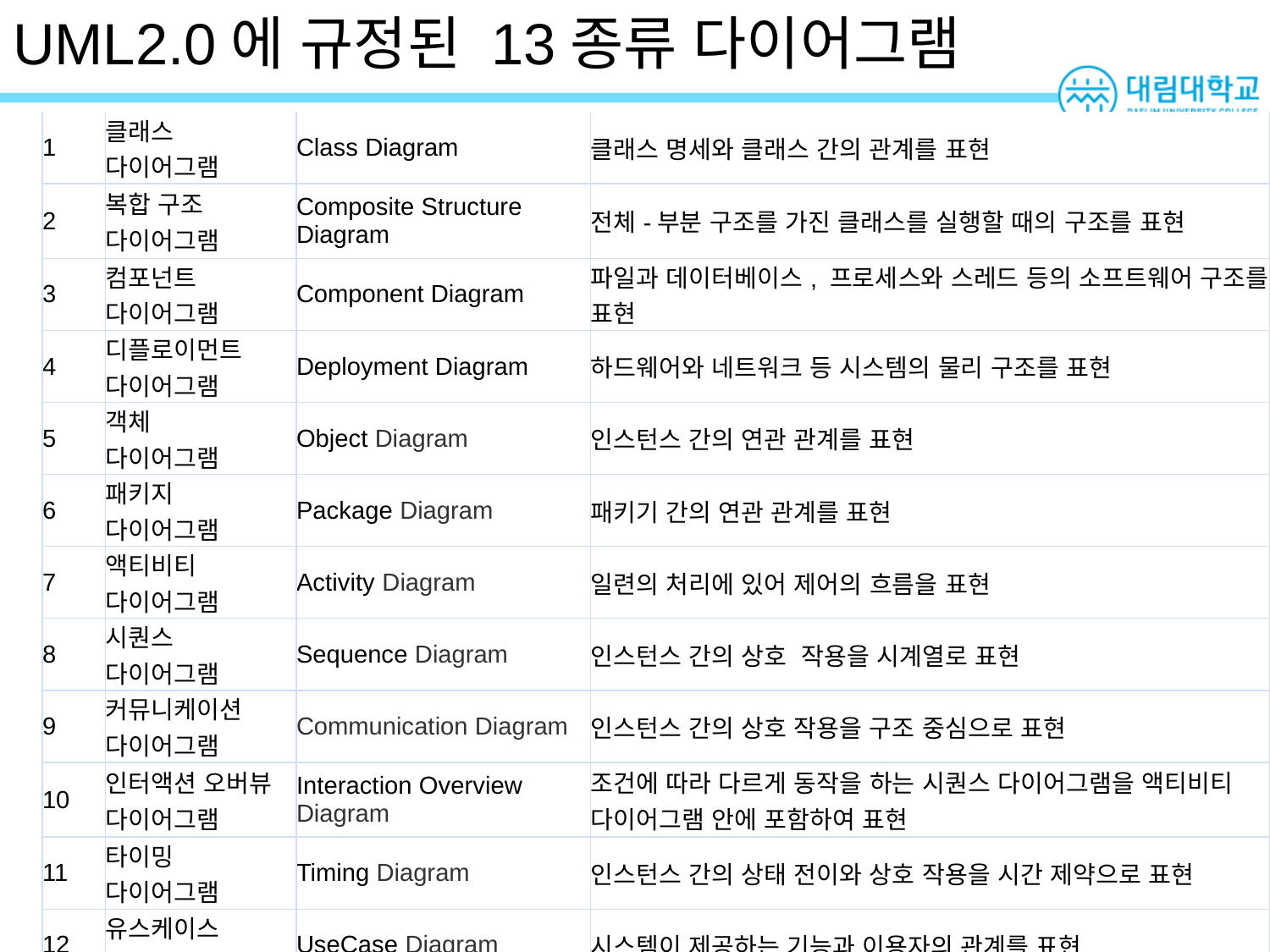

# UML2.0에 규정된 13종류 다이어그램
| 1 | 클래스 다이어그램 | Class Diagram | 클래스 명세와 클래스 간의 관계를 표현 |
| --- | --- | --- | --- |
| 2 | 복합 구조 다이어그램 | Composite Structure Diagram | 전체-부분 구조를 가진 클래스를 실행할 때의 구조를 표현 |
| 3 | 컴포넌트 다이어그램 | Component Diagram | 파일과 데이터베이스, 프로세스와 스레드 등의 소프트웨어 구조를 표현 |
| 4 | 디플로이먼트 다이어그램 | Deployment Diagram | 하드웨어와 네트워크 등 시스템의 물리 구조를 표현 |
| 5 | 객체 다이어그램 | Object Diagram | 인스턴스 간의 연관 관계를 표현 |
| 6 | 패키지 다이어그램 | Package Diagram | 패키기 간의 연관 관계를 표현 |
| 7 | 액티비티 다이어그램 | Activity Diagram | 일련의 처리에 있어 제어의 흐름을 표현 |
| 8 | 시퀀스 다이어그램 | Sequence Diagram | 인스턴스 간의 상호  작용을 시계열로 표현 |
| 9 | 커뮤니케이션 다이어그램 | Communication Diagram | 인스턴스 간의 상호 작용을 구조 중심으로 표현 |
| 10 | 인터액션 오버뷰 다이어그램 | Interaction Overview Diagram | 조건에 따라 다르게 동작을 하는 시퀀스 다이어그램을 액티비티 다이어그램 안에 포함하여 표현 |
| 11 | 타이밍 다이어그램 | Timing Diagram | 인스턴스 간의 상태 전이와 상호 작용을 시간 제약으로 표현 |
| 12 | 유스케이스 다이어그램 | UseCase Diagram | 시스템이 제공하는 기능과 이용자의 관계를 표현 |
| 13 | 스테이트 머신 다이어그램 | State Machine Diagram | 인스턴스의 상태 변화를 표현 |
2